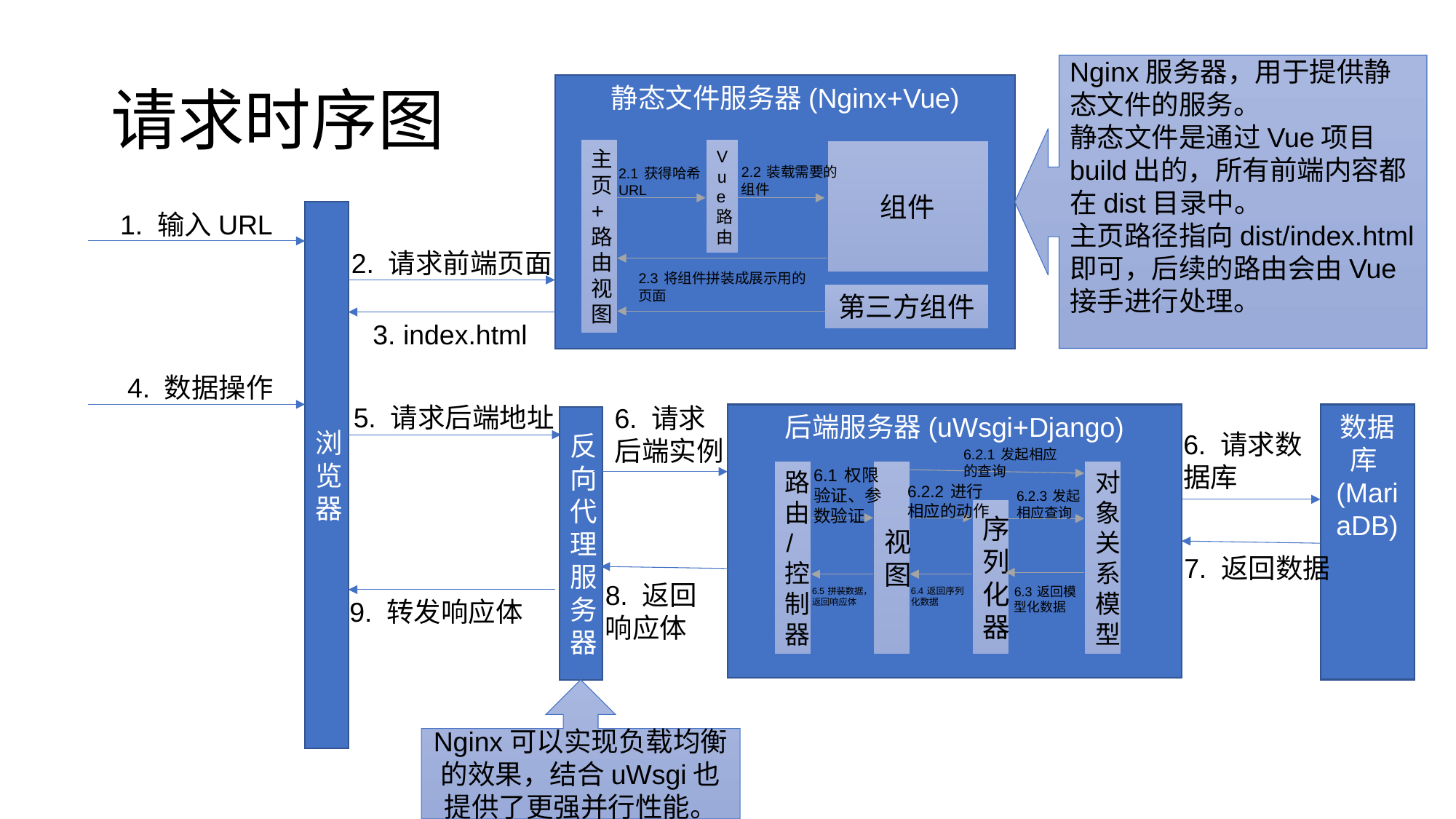

# 请求时序图
Nginx服务器，用于提供静态文件的服务。
静态文件是通过Vue项目build出的，所有前端内容都在dist目录中。
主页路径指向dist/index.html即可，后续的路由会由Vue接手进行处理。

静态文件服务器(Nginx+Vue)
主页+路由视图
Vue路由
组件
2.2 装载需要的组件
2.1 获得哈希URL
1. 输入URL
浏览器
2. 请求前端页面
2.3 将组件拼装成展示用的页面
第三方组件
3. index.html
4. 数据操作
5. 请求后端地址
6. 请求后端实例
后端服务器(uWsgi+Django)
数据库(MariaDB)
反向代理服务器
6. 请求数据库
6.2.1 发起相应的查询
6.1 权限验证、参数验证

对象关系模型
视图
路由
/控制器
6.2.2 进行相应的动作
6.2.3 发起相应查询
序列化器
7. 返回数据
8. 返回响应体
6.3 返回模型化数据
6.5 拼装数据，返回响应体
6.4 返回序列化数据
9. 转发响应体
Nginx可以实现负载均衡的效果，结合uWsgi也提供了更强并行性能。